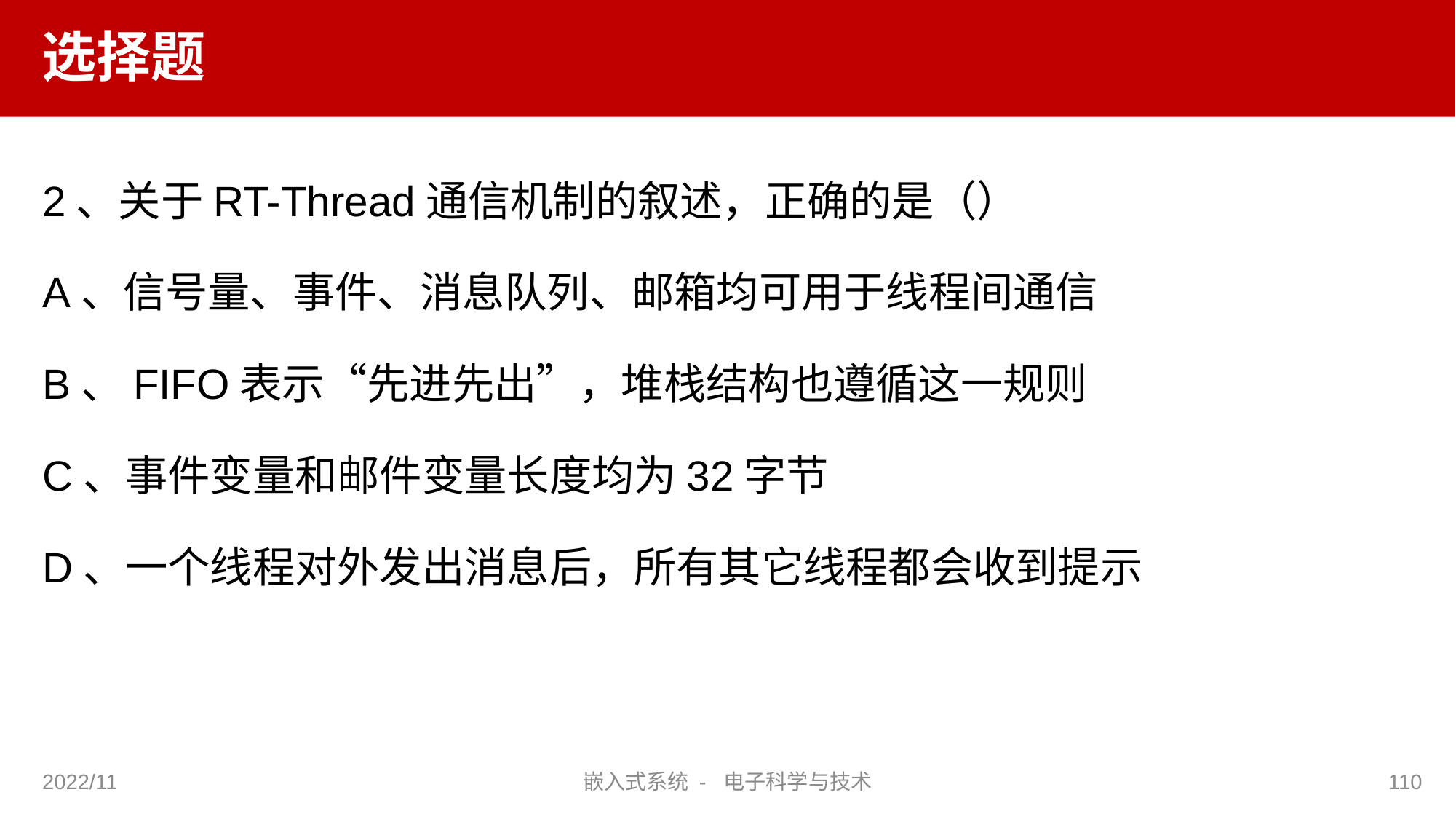

# 选择题
2、关于RT-Thread通信机制的叙述，正确的是（）
A、信号量、事件、消息队列、邮箱均可用于线程间通信
B、FIFO表示“先进先出”，堆栈结构也遵循这一规则
C、事件变量和邮件变量长度均为32字节
D、一个线程对外发出消息后，所有其它线程都会收到提示

2022/11
嵌入式系统 -  电子科学与技术
110